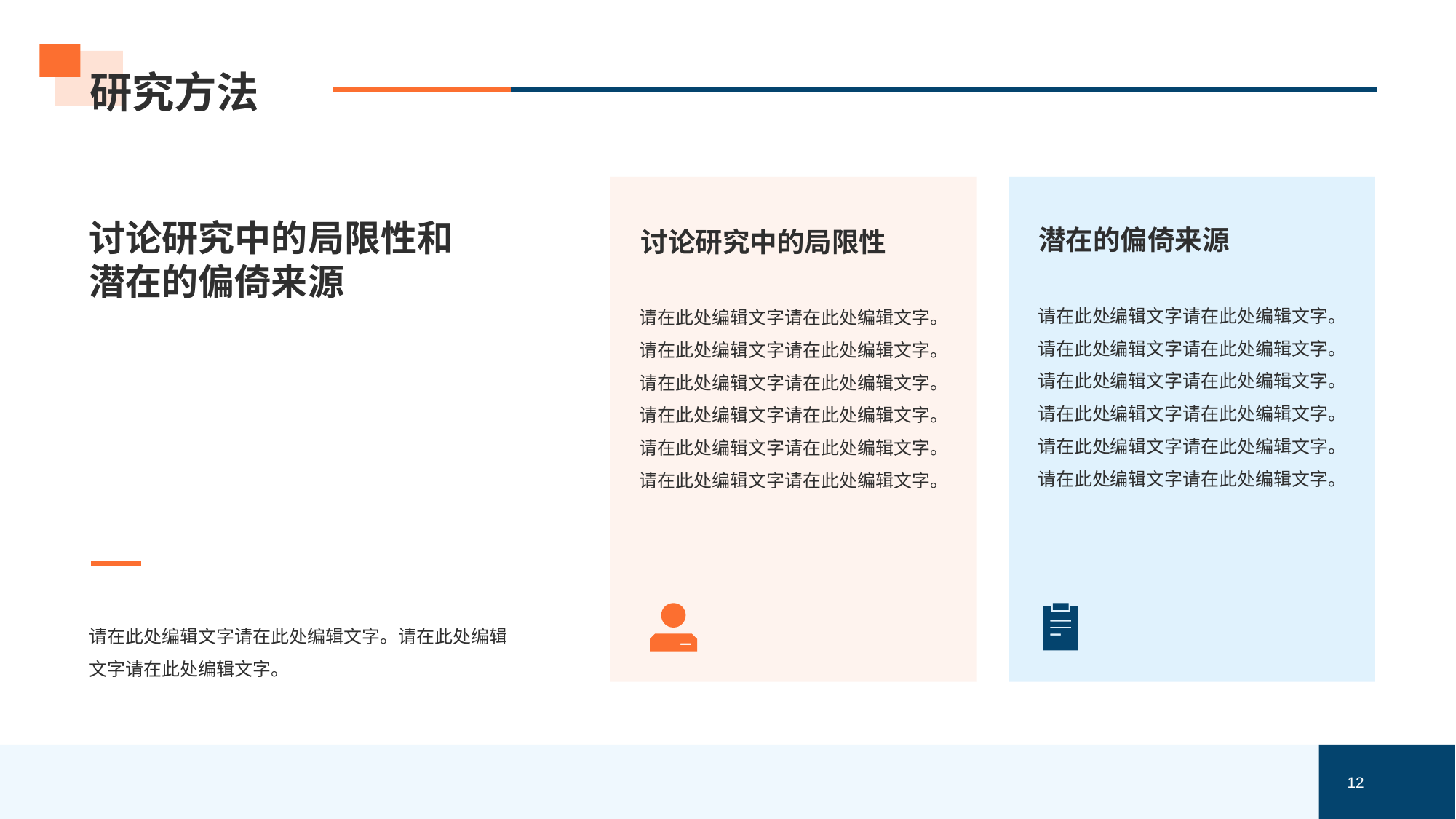

# 研究方法

潜在的偏倚来源
请在此处编辑文字请在此处编辑文字。请在此处编辑文字请在此处编辑文字。请在此处编辑文字请在此处编辑文字。
请在此处编辑文字请在此处编辑文字。请在此处编辑文字请在此处编辑文字。请在此处编辑文字请在此处编辑文字。

讨论研究中的局限性
请在此处编辑文字请在此处编辑文字。请在此处编辑文字请在此处编辑文字。请在此处编辑文字请在此处编辑文字。
请在此处编辑文字请在此处编辑文字。请在此处编辑文字请在此处编辑文字。请在此处编辑文字请在此处编辑文字。

讨论研究中的局限性和潜在的偏倚来源
请在此处编辑文字请在此处编辑文字。请在此处编辑文字请在此处编辑文字。
12